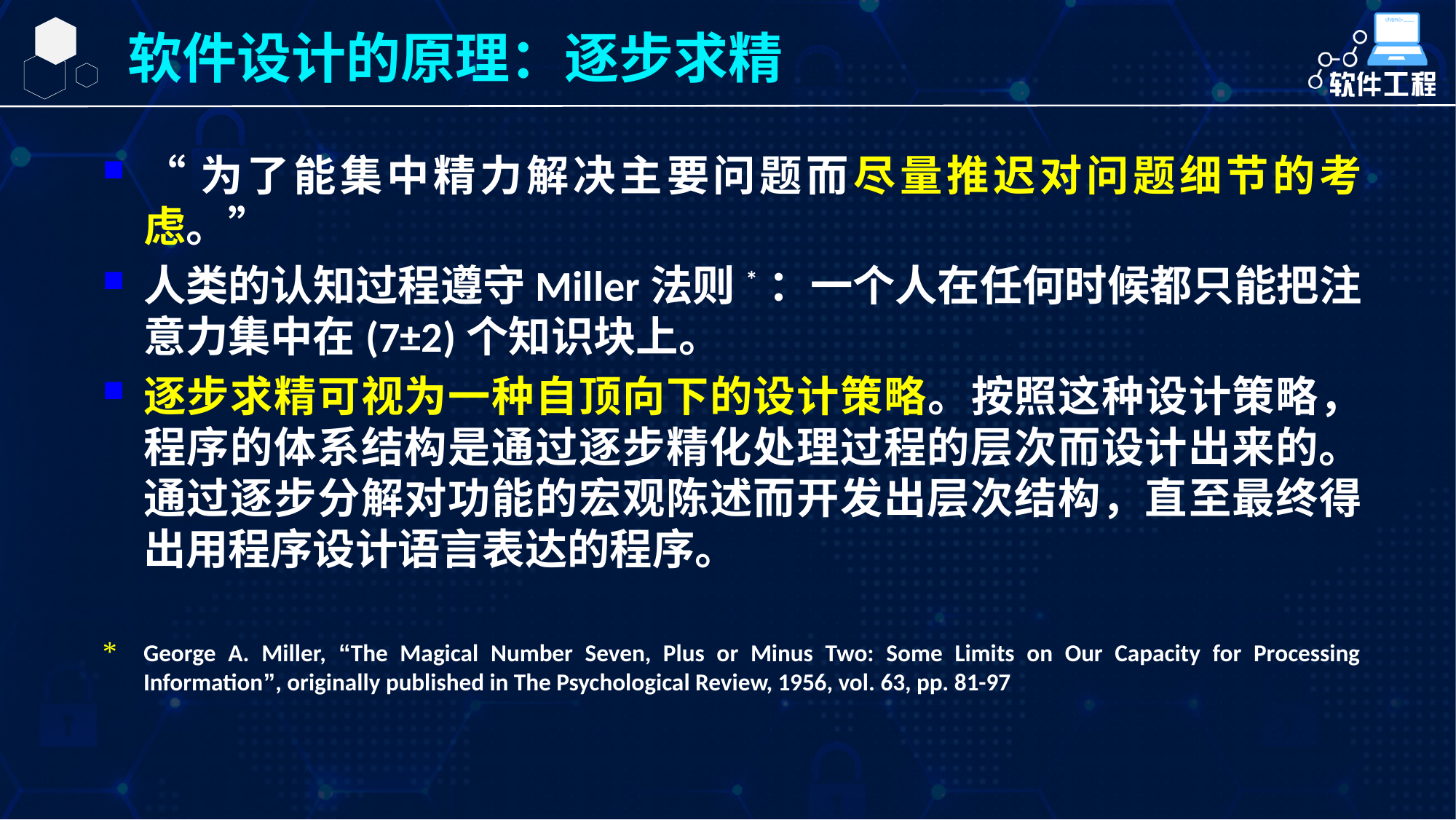

软件设计的原理：逐步求精
“为了能集中精力解决主要问题而尽量推迟对问题细节的考虑。”
人类的认知过程遵守Miller法则*：一个人在任何时候都只能把注意力集中在(7±2)个知识块上。
逐步求精可视为一种自顶向下的设计策略。按照这种设计策略，程序的体系结构是通过逐步精化处理过程的层次而设计出来的。通过逐步分解对功能的宏观陈述而开发出层次结构，直至最终得出用程序设计语言表达的程序。

George A. Miller, “The Magical Number Seven, Plus or Minus Two: Some Limits on Our Capacity for Processing Information”, originally published in The Psychological Review, 1956, vol. 63, pp. 81-97